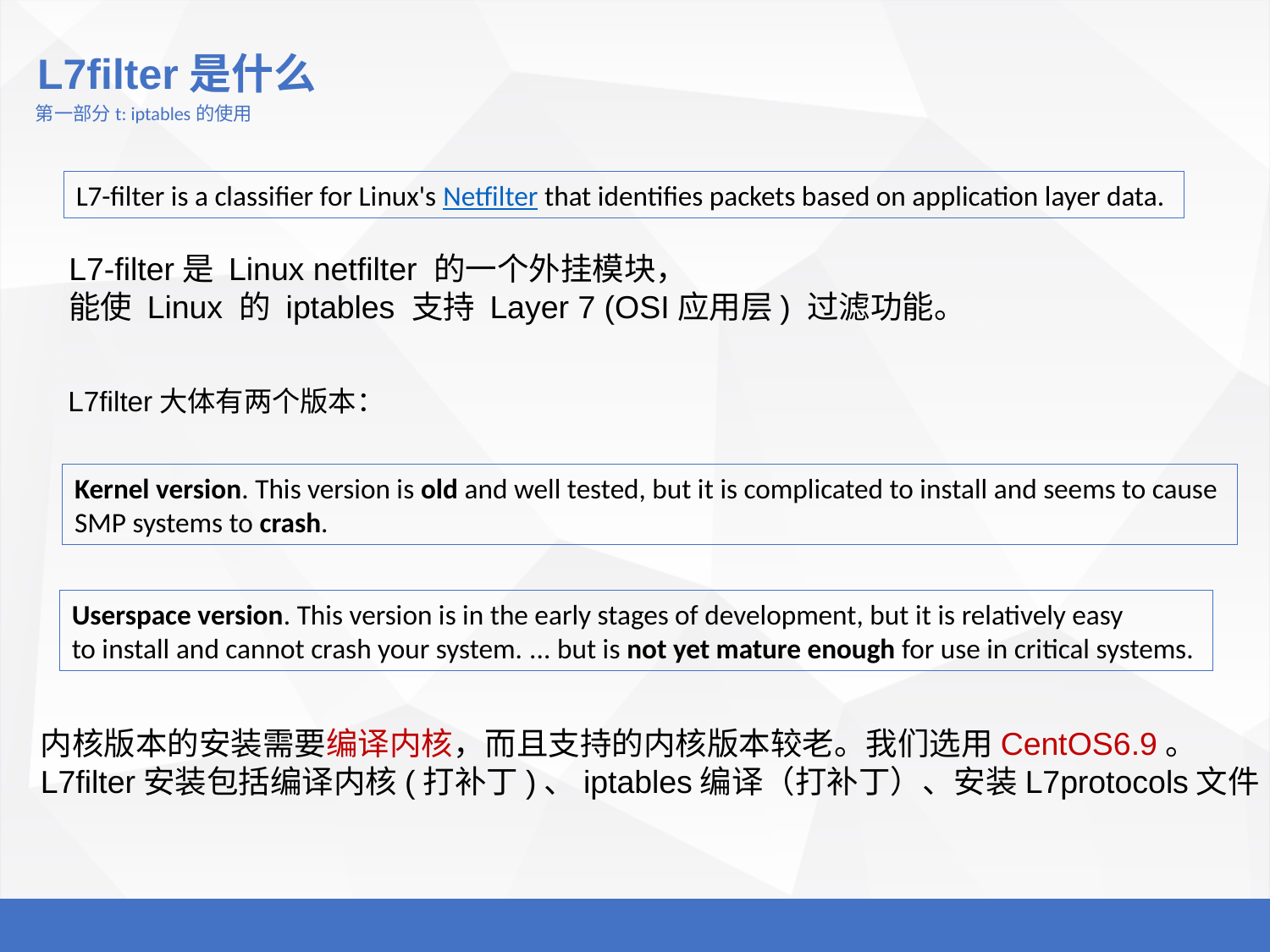

L7filter是什么
第一部分t: iptables的使用
L7-filter is a classifier for Linux's Netfilter that identifies packets based on application layer data.
L7-filter是 Linux netfilter 的一个外挂模块，
能使 Linux 的 iptables 支持 Layer 7 (OSI应用层) 过滤功能。
L7filter大体有两个版本：
Kernel version. This version is old and well tested, but it is complicated to install and seems to cause
SMP systems to crash.
Userspace version. This version is in the early stages of development, but it is relatively easy
to install and cannot crash your system. ... but is not yet mature enough for use in critical systems.
内核版本的安装需要编译内核，而且支持的内核版本较老。我们选用CentOS6.9。
L7filter安装包括编译内核(打补丁)、iptables编译（打补丁）、安装L7protocols文件